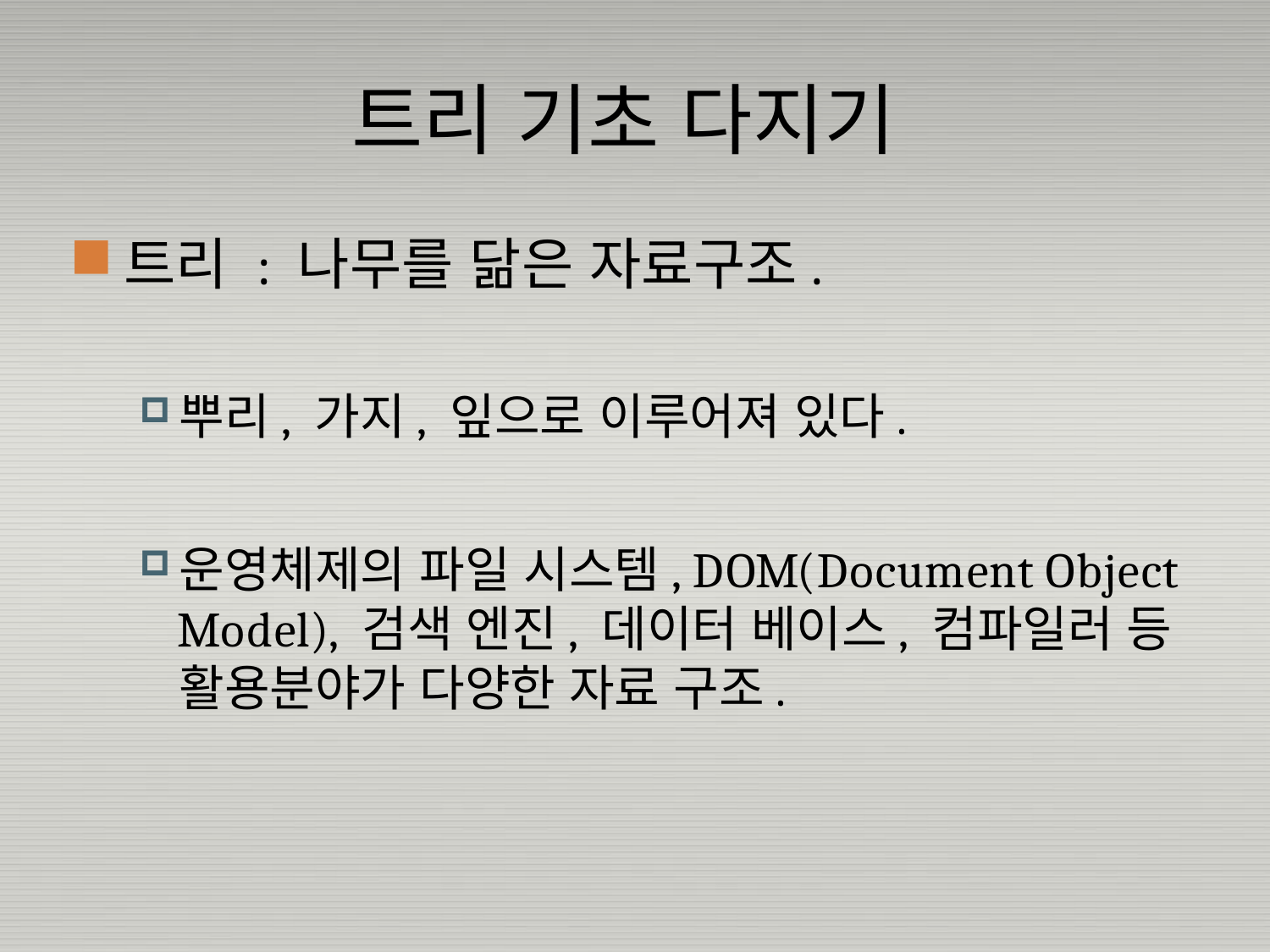

# 트리 기초 다지기
트리 : 나무를 닮은 자료구조.

뿌리, 가지, 잎으로 이루어져 있다.

운영체제의 파일 시스템, DOM(Document Object Model), 검색 엔진, 데이터 베이스, 컴파일러 등 활용분야가 다양한 자료 구조.